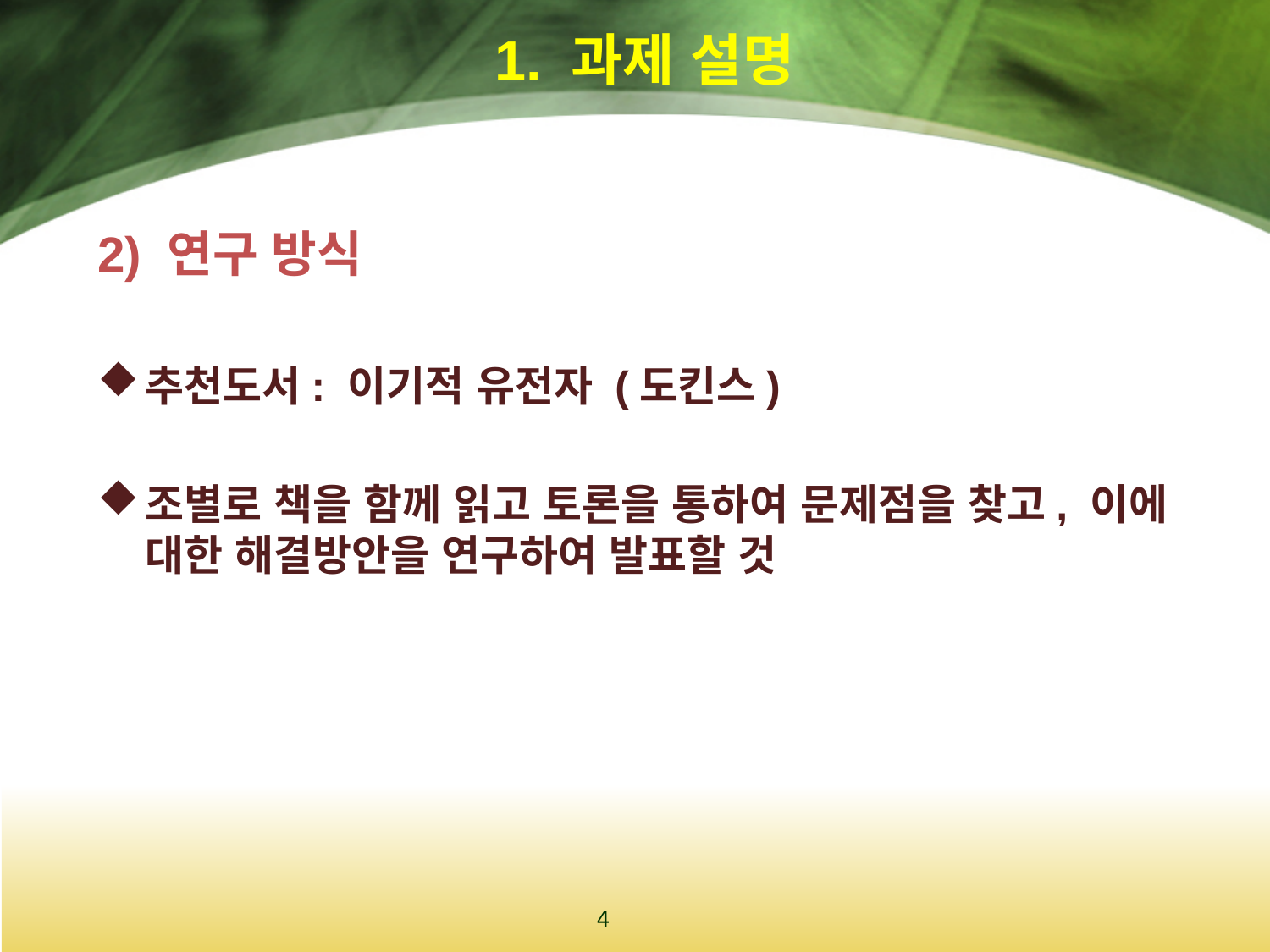

# 1. 과제 설명
2) 연구 방식

추천도서: 이기적 유전자 (도킨스)

조별로 책을 함께 읽고 토론을 통하여 문제점을 찾고, 이에 대한 해결방안을 연구하여 발표할 것

4